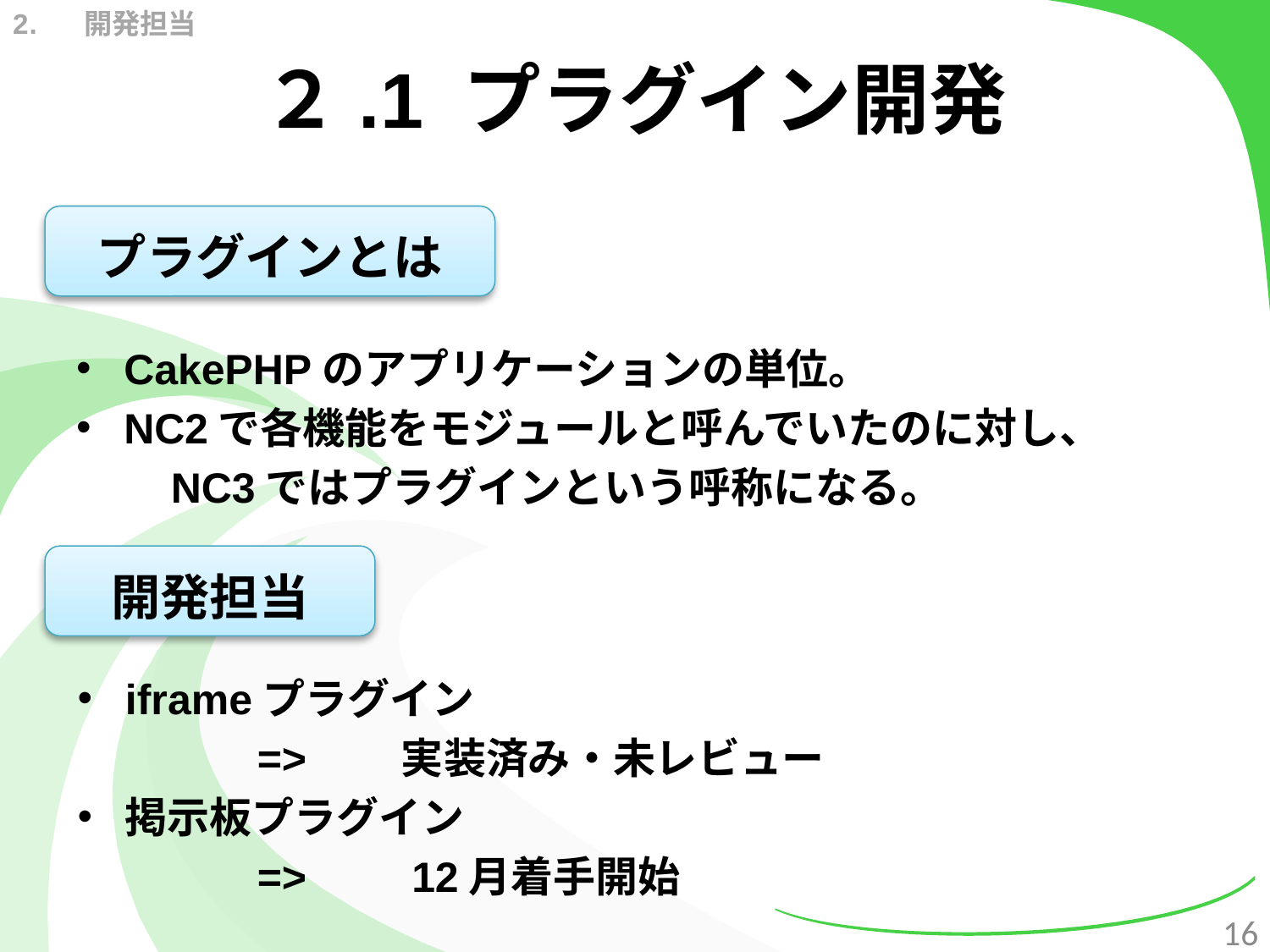

開発担当
# ２.1 プラグイン開発
プラグインとは
CakePHPのアプリケーションの単位。
NC2で各機能をモジュールと呼んでいたのに対し、
　　NC3ではプラグインという呼称になる。
開発担当
iframeプラグイン
　　　　=>　　実装済み・未レビュー
掲示板プラグイン
　　　　=>　　12月着手開始
16